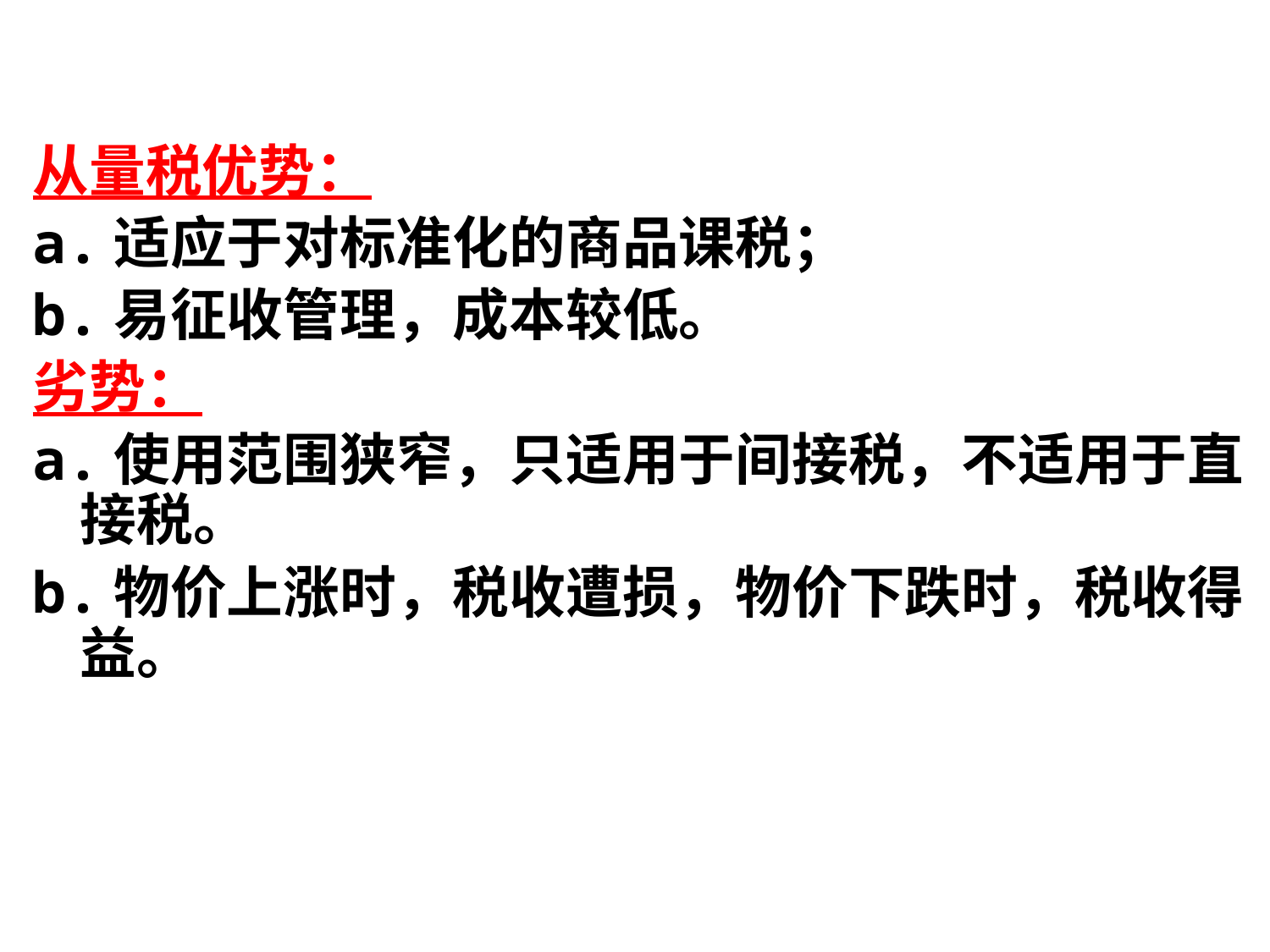

从量税优势：
a.适应于对标准化的商品课税；
b.易征收管理，成本较低。
劣势：
a.使用范围狭窄，只适用于间接税，不适用于直接税。
b.物价上涨时，税收遭损，物价下跌时，税收得益。